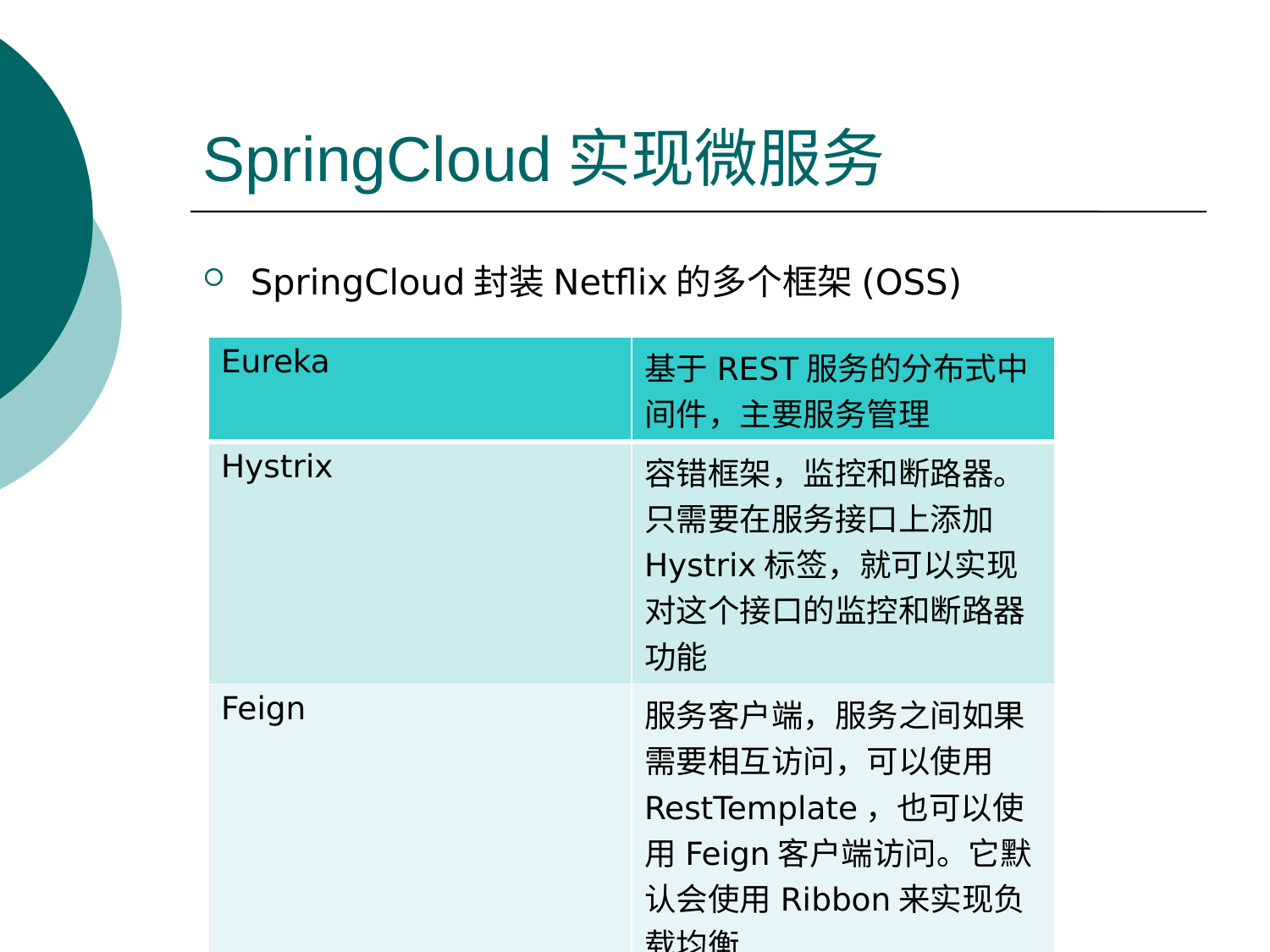

# SpringCloud实现微服务
SpringCloud封装Netflix的多个框架(OSS)
| Eureka | 基于REST服务的分布式中间件，主要服务管理 |
| --- | --- |
| Hystrix | 容错框架，监控和断路器。只需要在服务接口上添加Hystrix标签，就可以实现对这个接口的监控和断路器功能 |
| Feign | 服务客户端，服务之间如果需要相互访问，可以使用RestTemplate，也可以使用Feign客户端访问。它默认会使用Ribbon来实现负载均衡 |